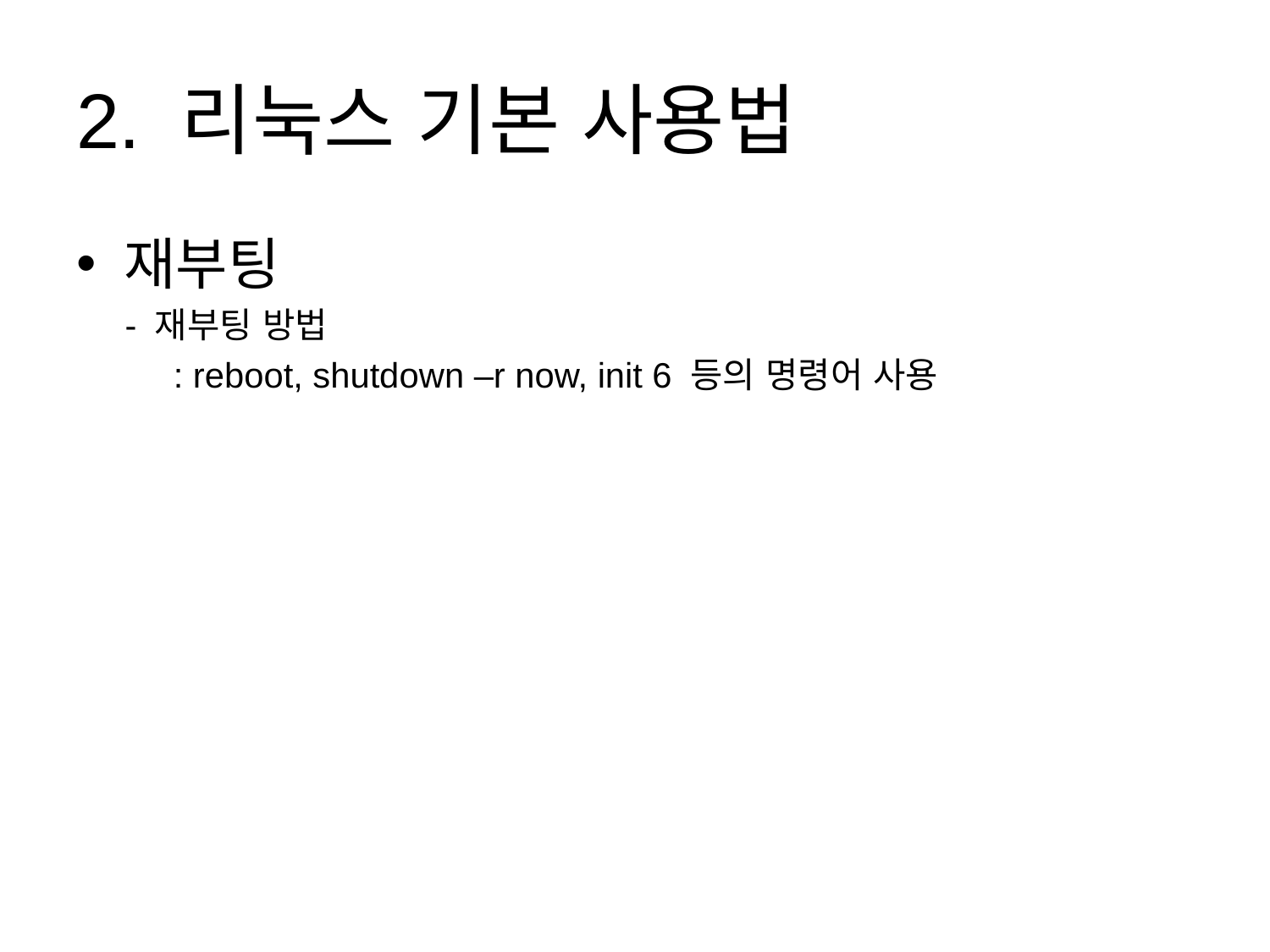

# 2. 리눅스 기본 사용법
재부팅
     - 재부팅 방법
          : reboot, shutdown –r now, init 6 등의 명령어 사용